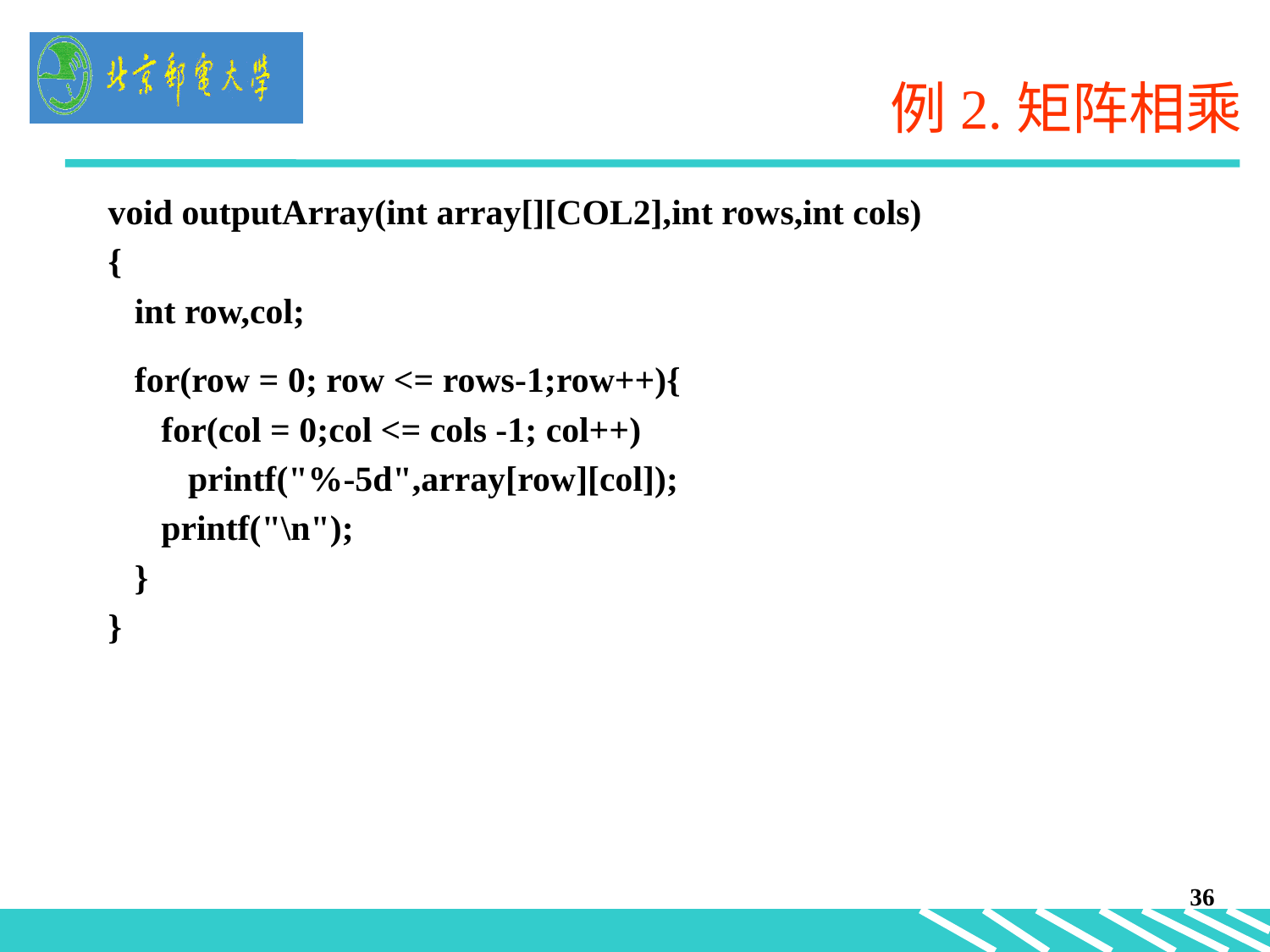

# 例2.矩阵相乘
void outputArray(int array[][COL2],int rows,int cols)
{
   int row,col;

   for(row = 0; row <= rows-1;row++){
      for(col = 0;col <= cols -1; col++)
         printf("%-5d",array[row][col]);
      printf("\n");
   }
}
36